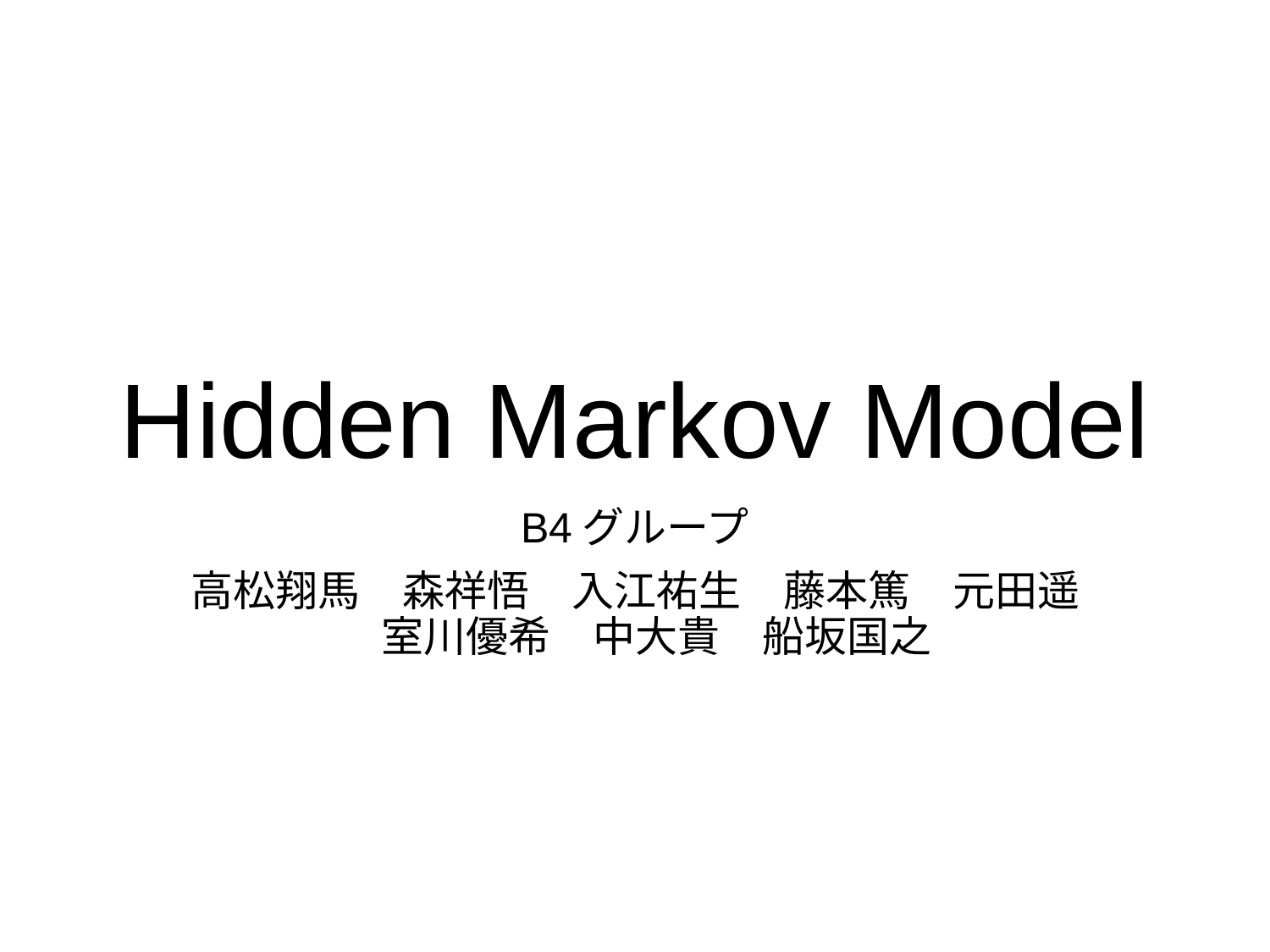

# Hidden Markov Model
B4グループ
高松翔馬　森祥悟　入江祐生　藤本篤　元田遥　室川優希　中大貴　船坂国之